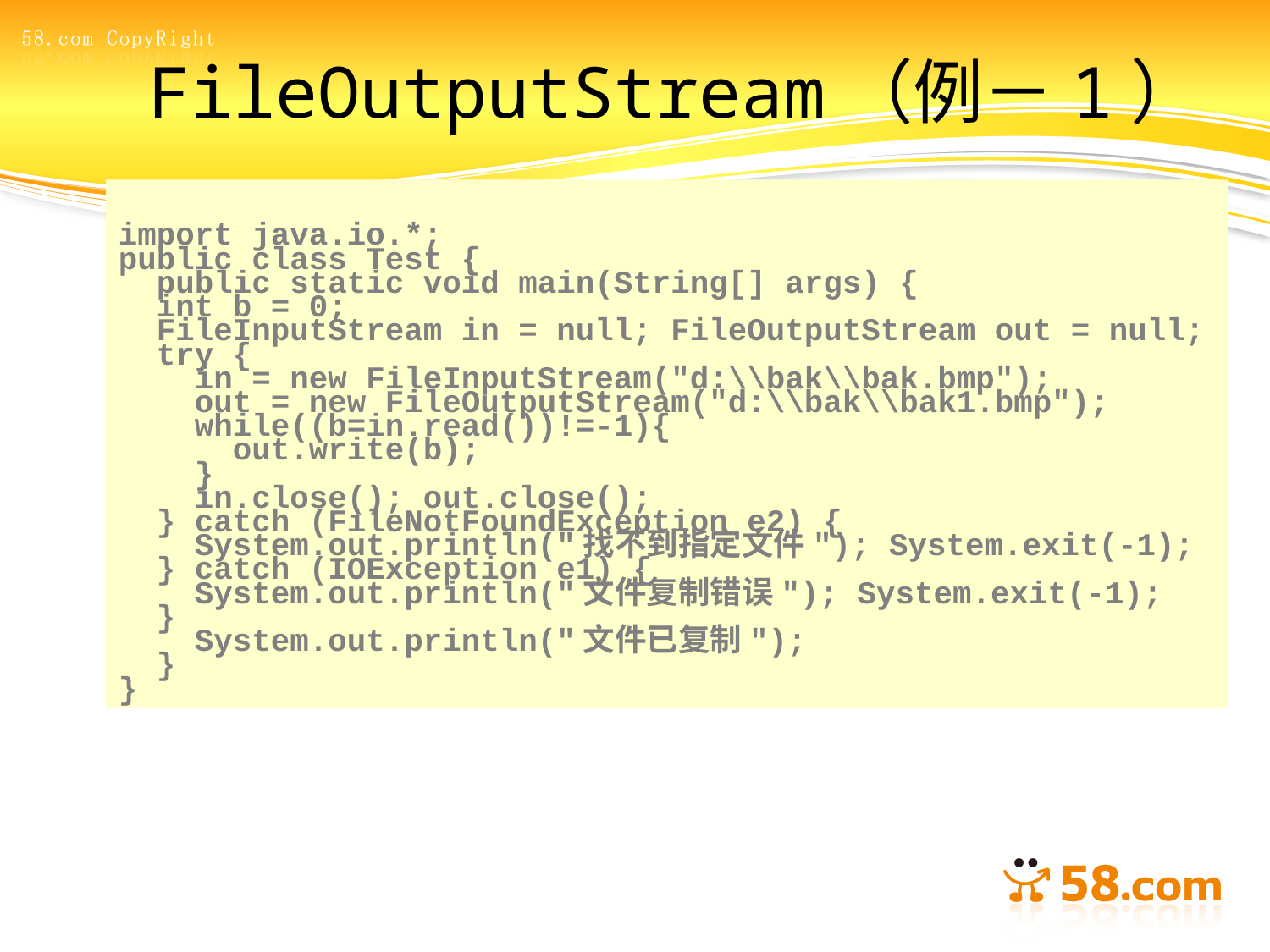

# FileOutputStream（例－1）

import java.io.*;
public class Test {
  public static void main(String[] args) {
  int b = 0;
  FileInputStream in = null; FileOutputStream out = null;
  try {
    in = new FileInputStream("d:\\bak\\bak.bmp");
    out = new FileOutputStream("d:\\bak\\bak1.bmp");
    while((b=in.read())!=-1){
      out.write(b);
    }
    in.close(); out.close();
  } catch (FileNotFoundException e2) {
    System.out.println("找不到指定文件"); System.exit(-1);
  } catch (IOException e1) {
    System.out.println("文件复制错误"); System.exit(-1);
  }
    System.out.println("文件已复制");
  }
}